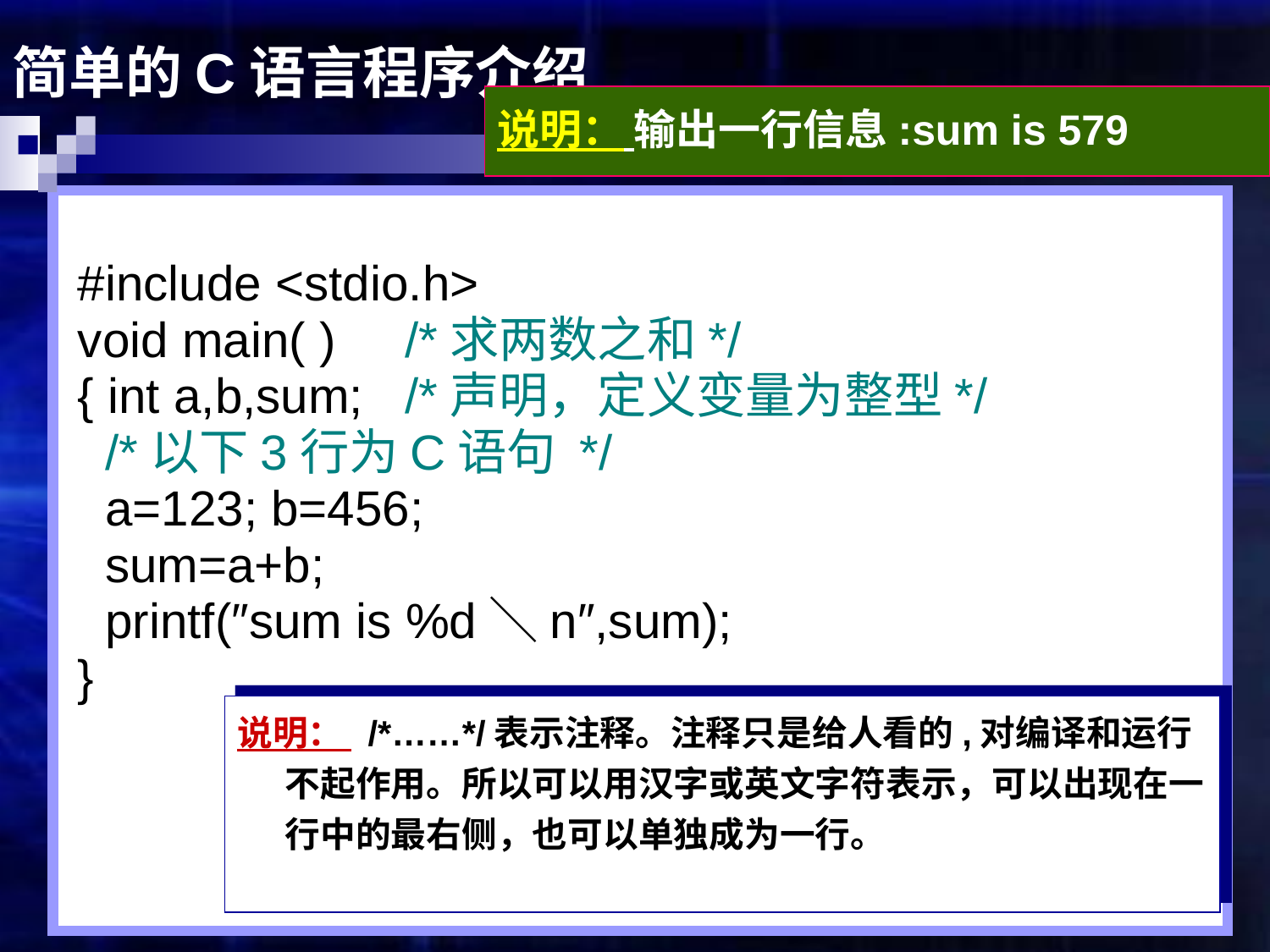

简单的C语言程序介绍
说明： 输出一行信息:sum is 579
# #include <stdio.h> void main( )     /*求两数之和*/ { int a,b,sum;   /*声明，定义变量为整型*/ /*以下3行为C语句 */ a=123; b=456; sum=a+b; printf(″sum is %d＼n″,sum); }
说明：  /*……*/表示注释。注释只是给人看的,对编译和运行不起作用。所以可以用汉字或英文字符表示，可以出现在一行中的最右侧，也可以单独成为一行。